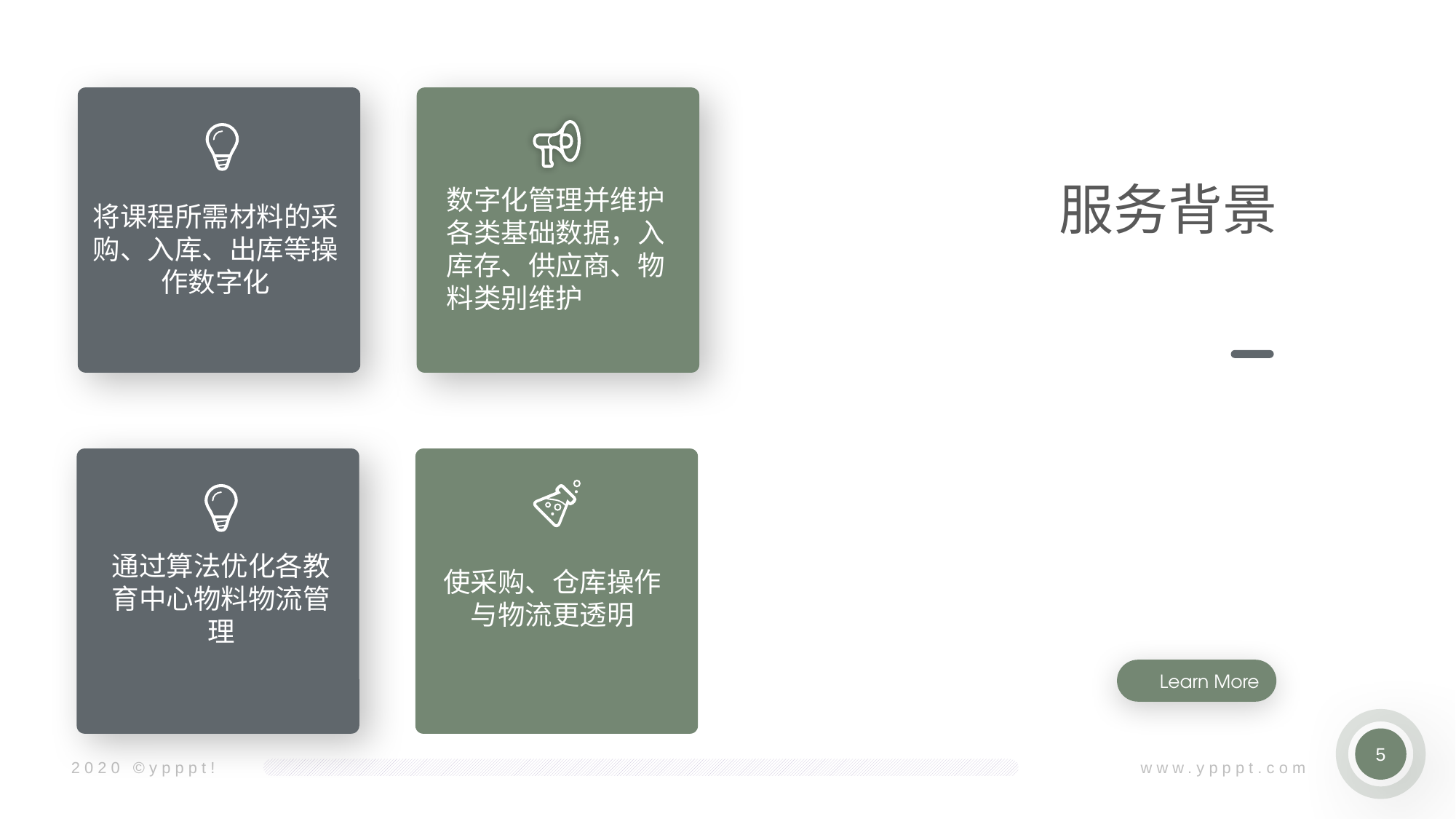

服务背景
数字化管理并维护各类基础数据，入库存、供应商、物料类别维护
将课程所需材料的采购、入库、出库等操作数字化

Ut wisi enim ad minim veniam, quis nostrud exerci tation ullamcorper nibh

通过算法优化各教育中心物料物流管理
Ut wisi enim ad minim veniam, quis nostrud exerci tation ullamcorper nibh
使采购、仓库操作与物流更透明
Learn More

5
2020 ©ypppt!
www.ypppt.com